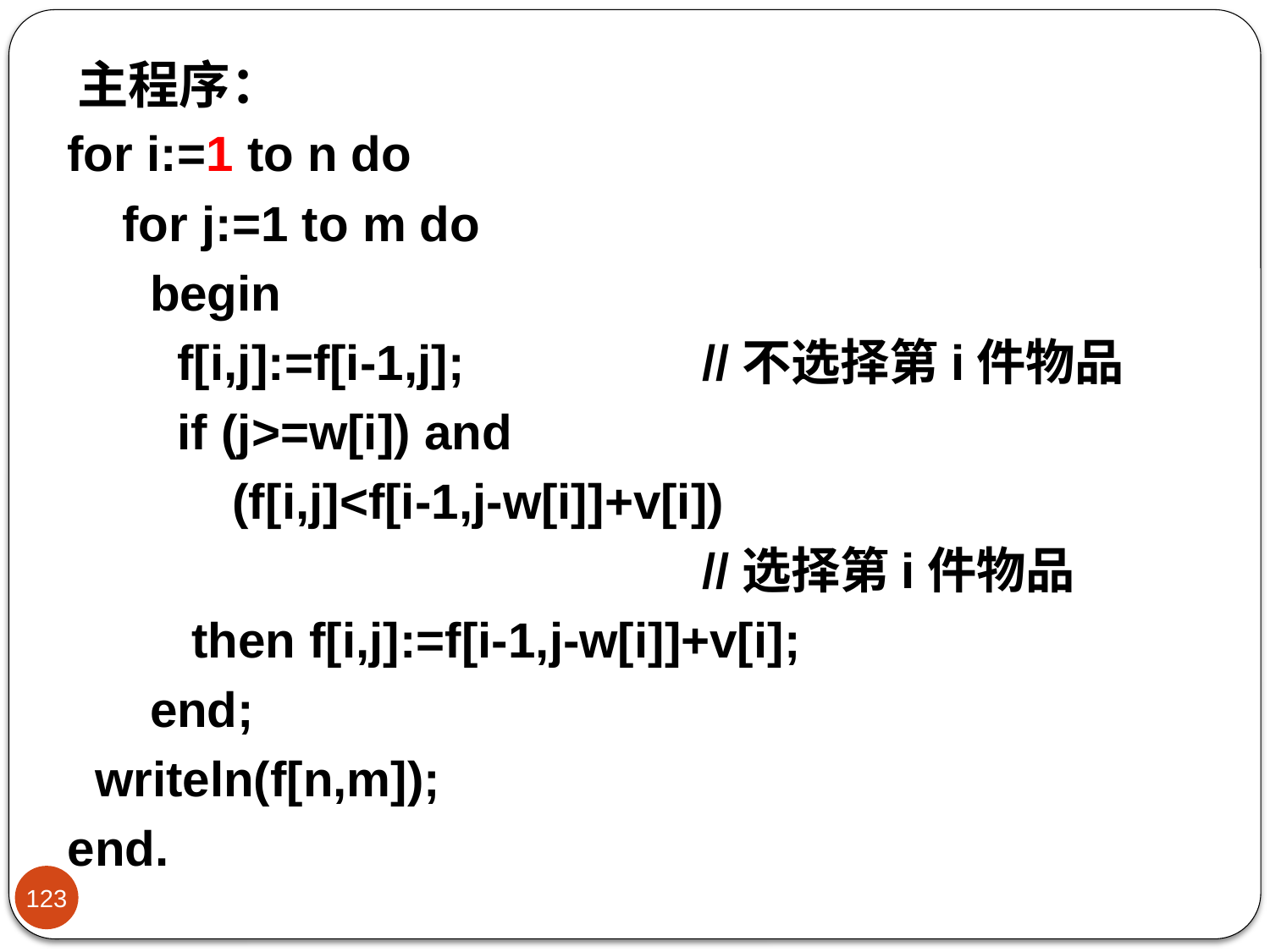

# 主程序：
for i:=1 to n do
    for j:=1 to m do
      begin
        f[i,j]:=f[i-1,j];　		//不选择第i件物品
        if (j>=w[i]) and
            (f[i,j]<f[i-1,j-w[i]]+v[i])
              				//选择第i件物品
         then f[i,j]:=f[i-1,j-w[i]]+v[i];
      end;
  writeln(f[n,m]);
end.

123